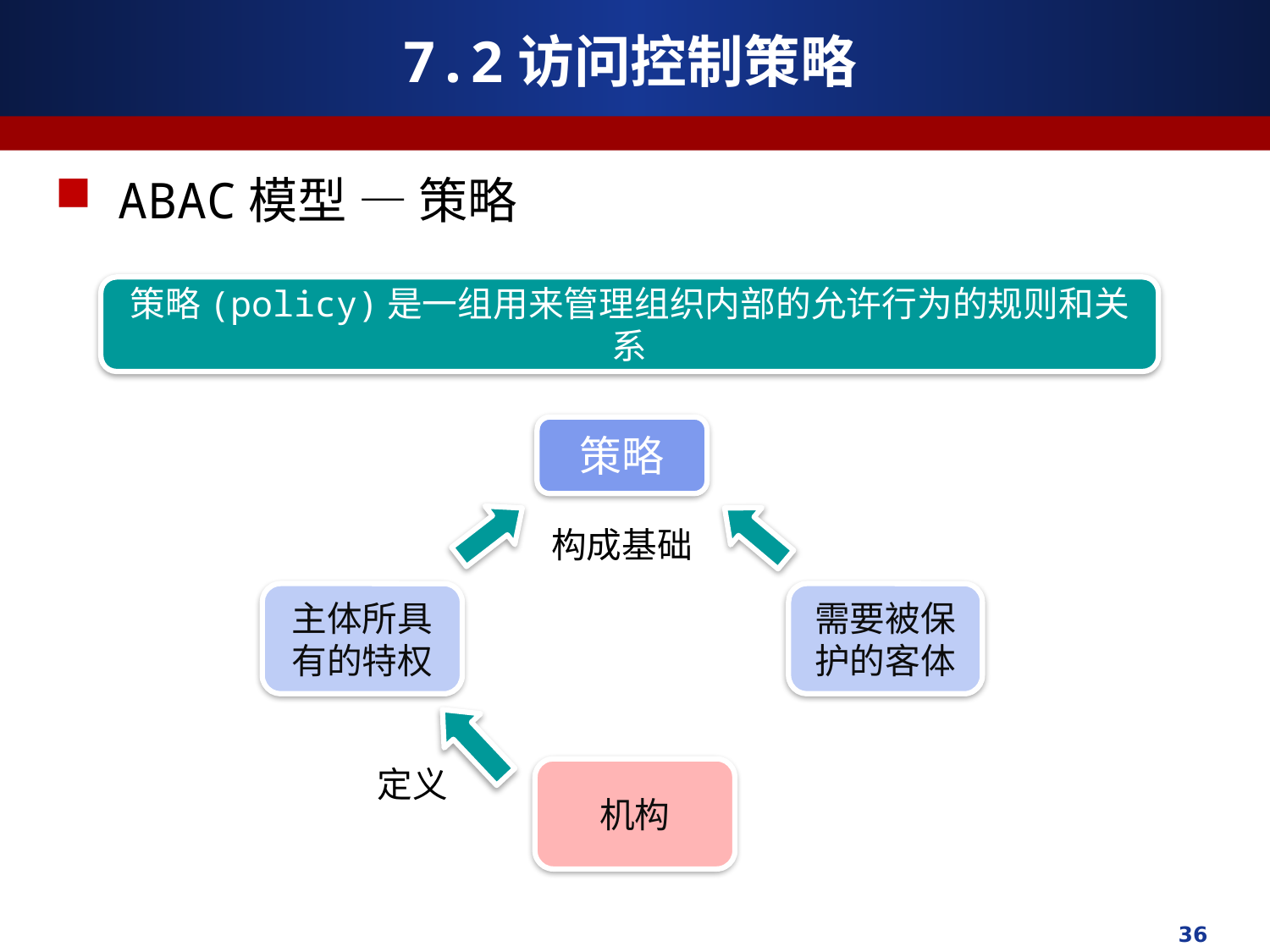

# 7.2访问控制策略
ABAC模型 — 策略
策略(policy)是一组用来管理组织内部的允许行为的规则和关系
策略

构成基础
主体所具有的特权
需要被保护的客体

定义
机构
36